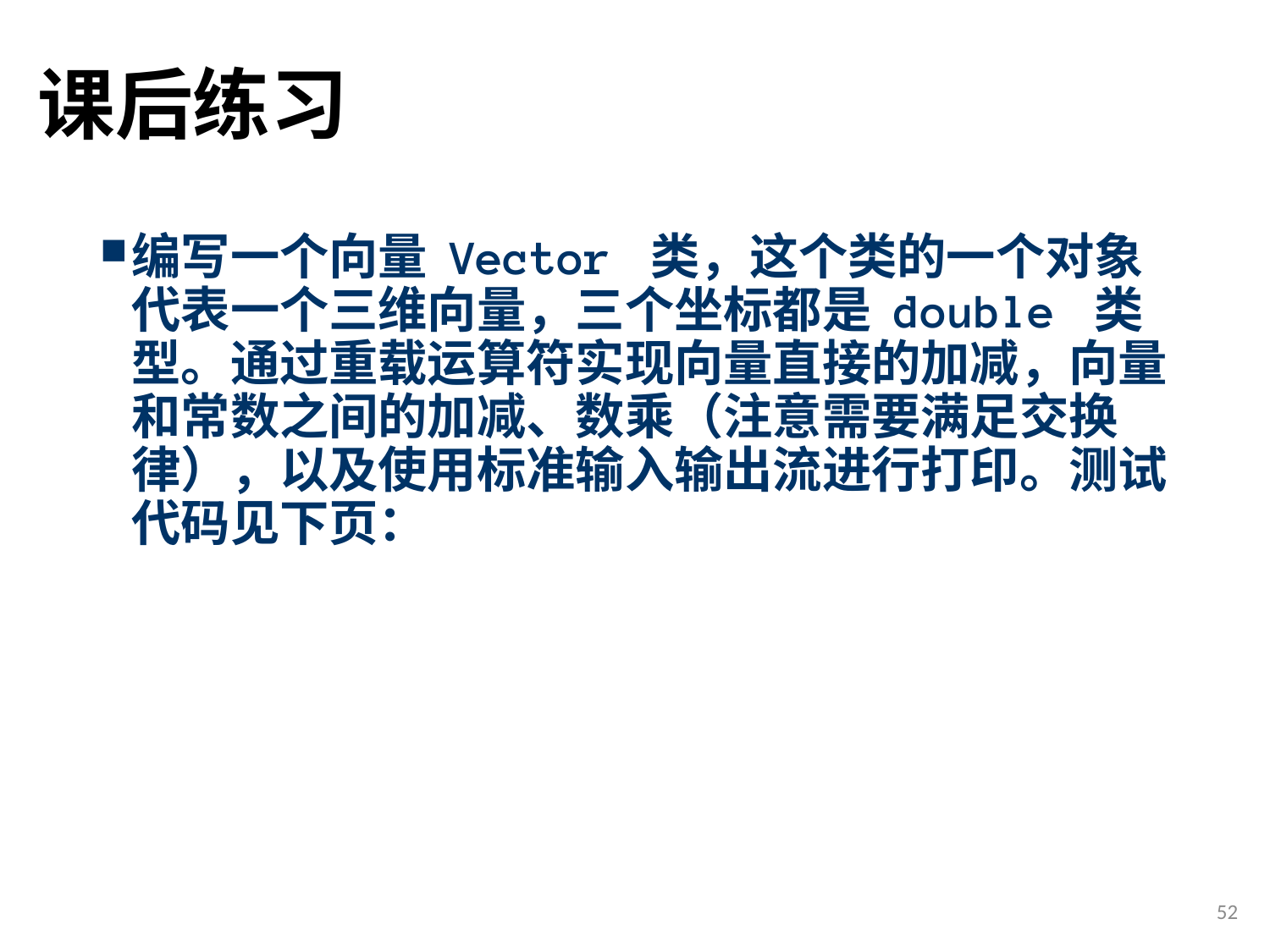

# 课后练习
编写一个向量 Vector 类，这个类的一个对象代表一个三维向量，三个坐标都是 double 类型。通过重载运算符实现向量直接的加减，向量和常数之间的加减、数乘（注意需要满足交换律），以及使用标准输入输出流进行打印。测试代码见下页：

52